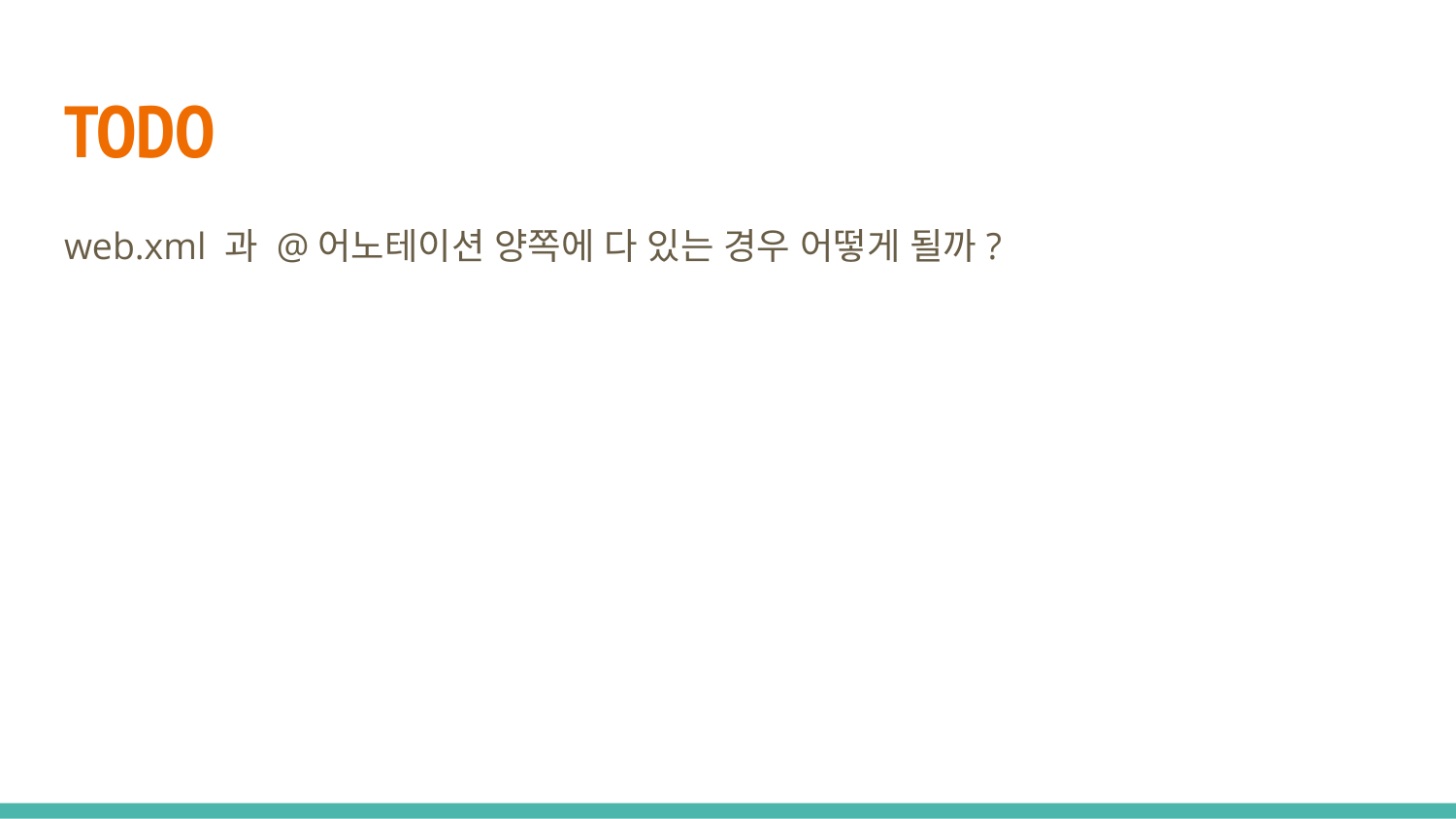

# TODO
web.xml 과 @어노테이션 양쪽에 다 있는 경우 어떻게 될까?